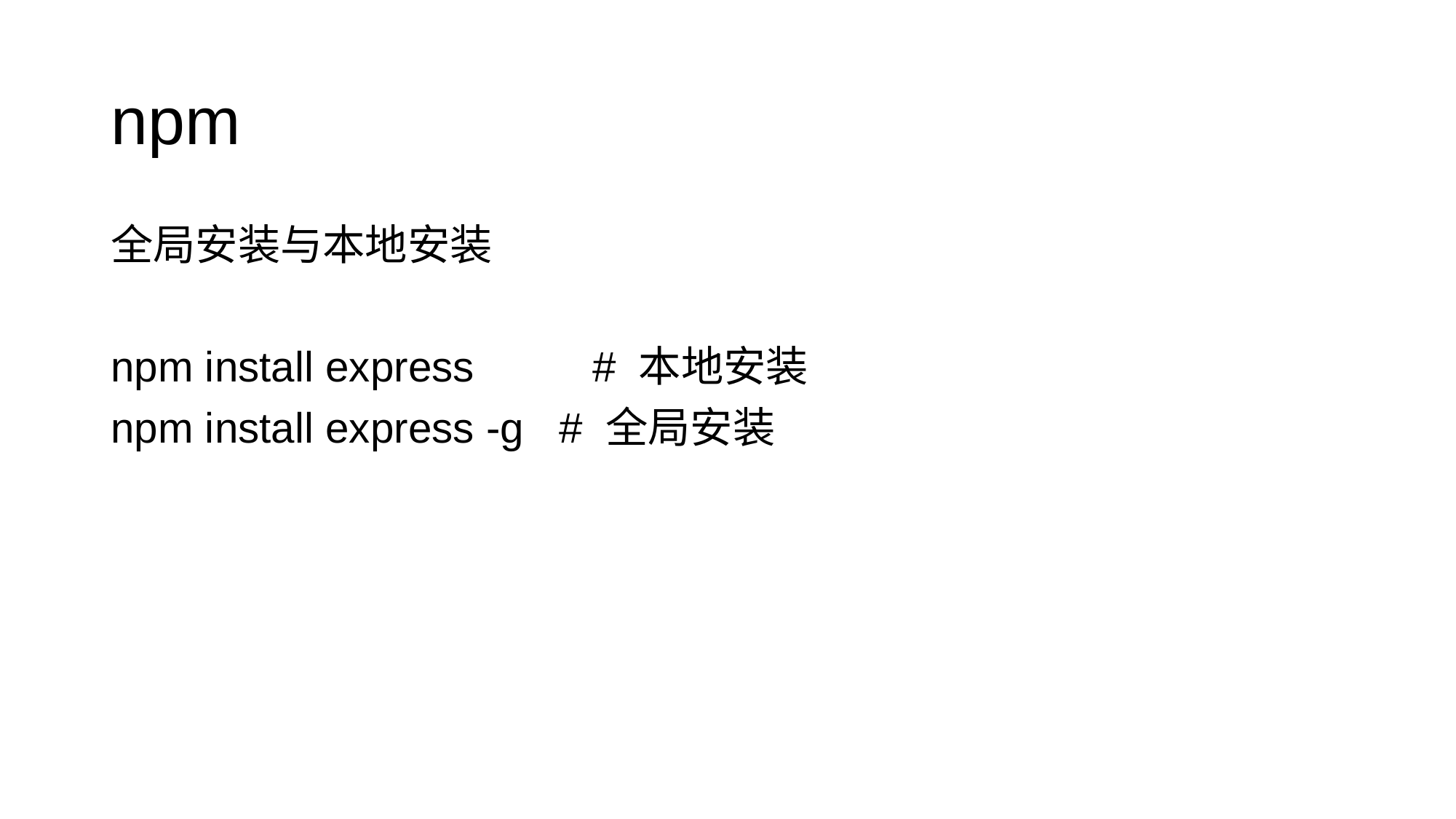

# npm
全局安装与本地安装

npm install express          # 本地安装
npm install express -g   # 全局安装